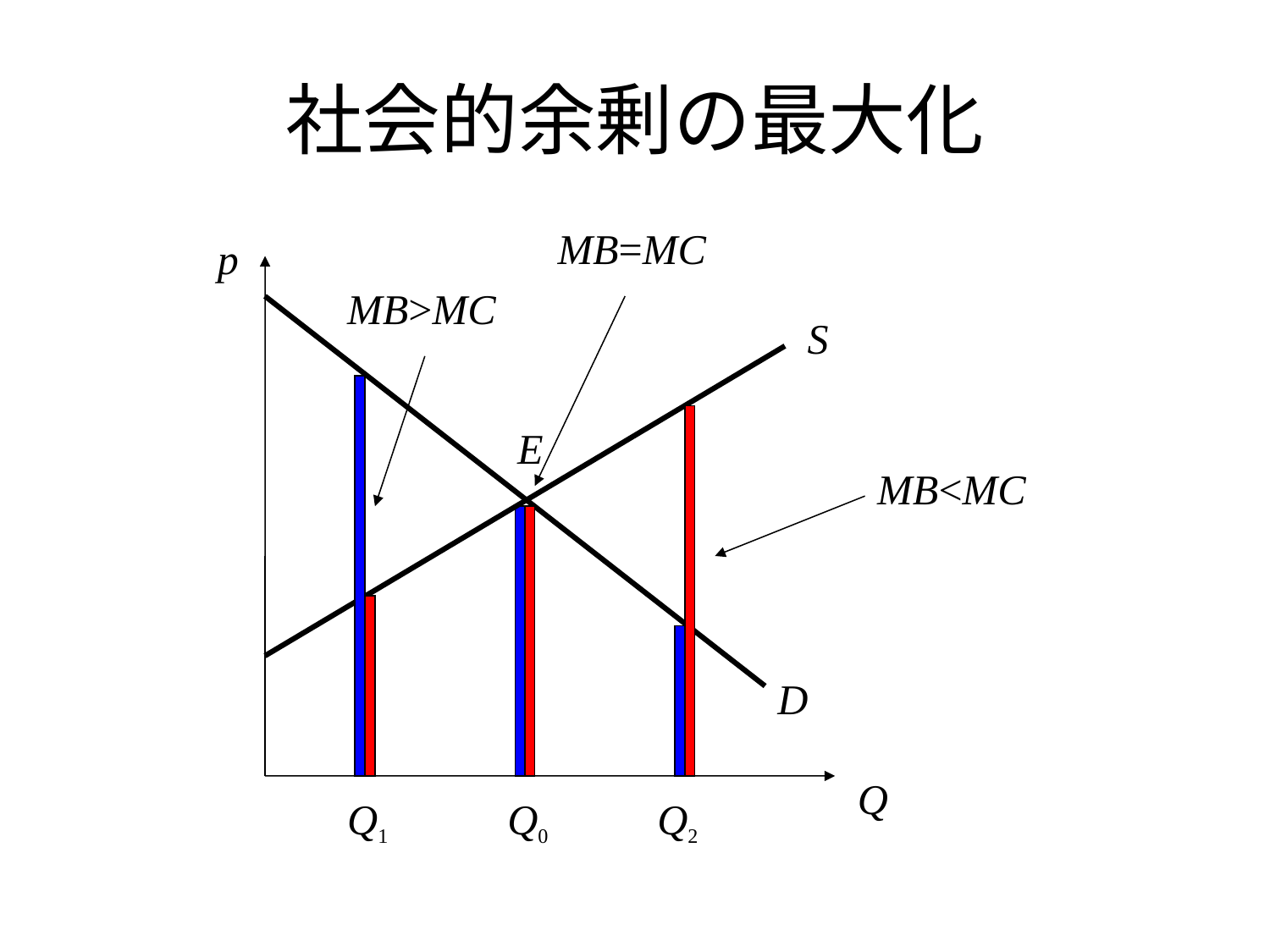

# 社会的余剰の最大化
MB=MC
p

MB>MC

S

E
MB<MC

D
Q

Q1
Q0
Q2